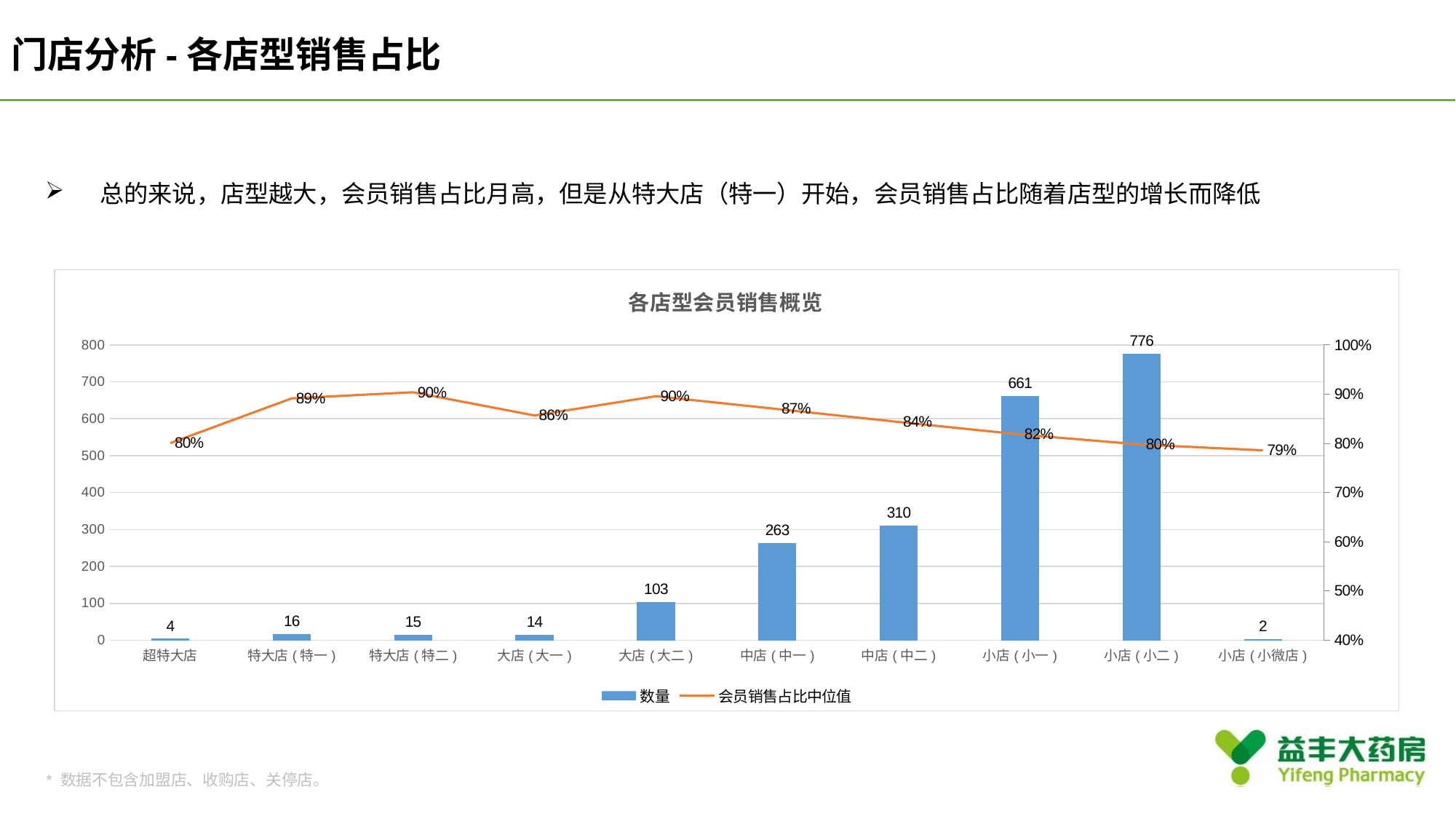

门店分析-各店型销售占比
总的来说，店型越大，会员销售占比月高，但是从特大店（特一）开始，会员销售占比随着店型的增长而降低

### Chart: 各店型会员销售概览

| Category | 数量 | 会员销售占比中位值 |
|---|---|---|
| 超特大店 | 4.0 | 0.800533347900236 |
| 特大店(特一) | 16.0 | 0.891510818556507 |
| 特大店(特二) | 15.0 | 0.903877728833327 |
| 大店(大一) | 14.0 | 0.856729307464227 |
| 大店(大二) | 103.0 | 0.895858901860968 |
| 中店(中一) | 263.0 | 0.869773094797079 |
| 中店(中二) | 310.0 | 0.843589081788496 |
| 小店(小一) | 661.0 | 0.818190904466938 |
| 小店(小二) | 776.0 | 0.797538088466534 |
| 小店(小微店) | 2.0 | 0.78586796698179 |
* 数据不包含加盟店、收购店、关停店。